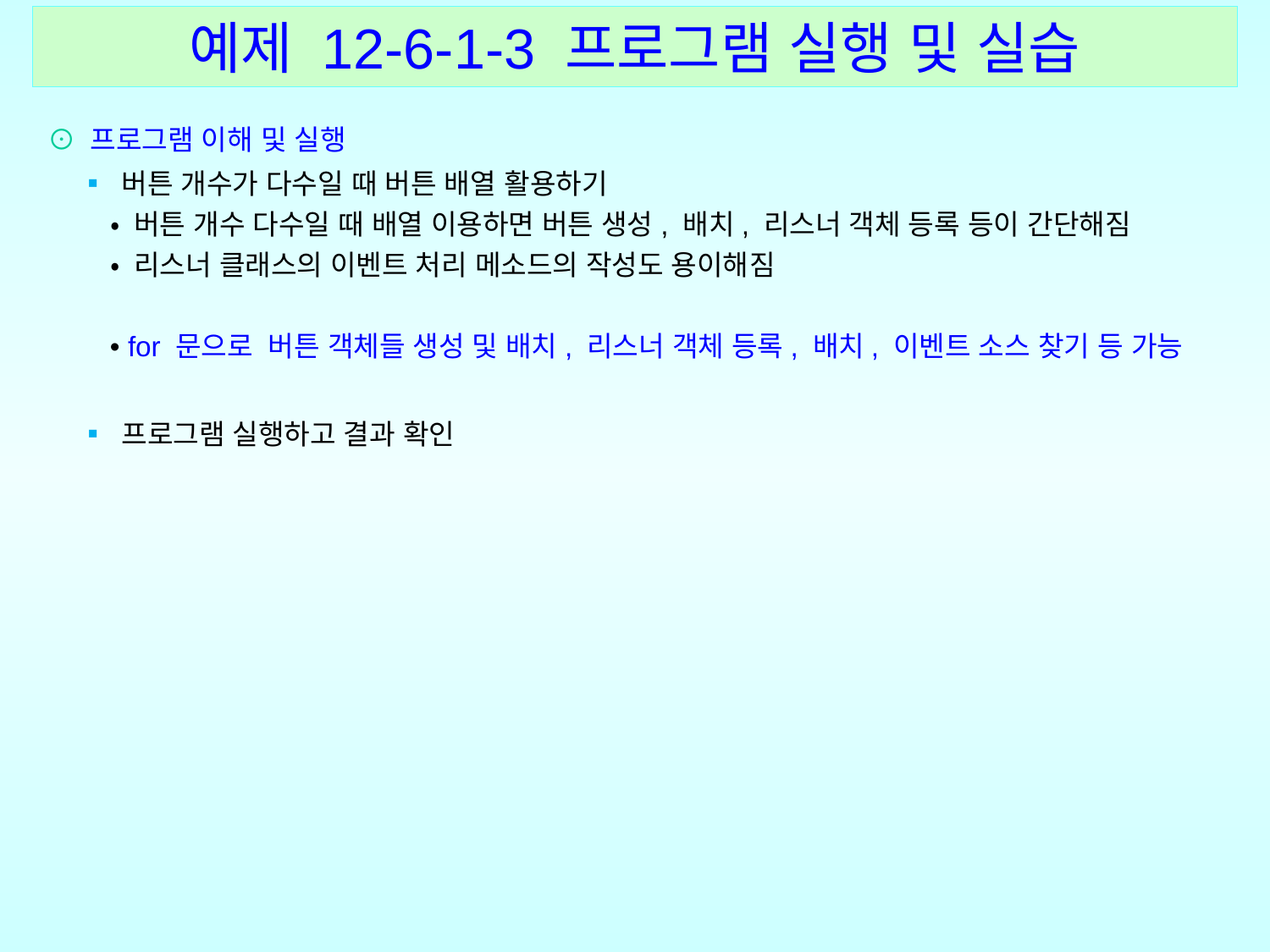

예제 12-6-1-3 프로그램 실행 및 실습
⊙ 프로그램 이해 및 실행
    ▪ 버튼 개수가 다수일 때 버튼 배열 활용하기
        • 버튼 개수 다수일 때 배열 이용하면 버튼 생성, 배치, 리스너 객체 등록 등이 간단해짐
        • 리스너 클래스의 이벤트 처리 메소드의 작성도 용이해짐

        • for 문으로  버튼 객체들 생성 및 배치, 리스너 객체 등록, 배치, 이벤트 소스 찾기 등 가능

    ▪ 프로그램 실행하고 결과 확인